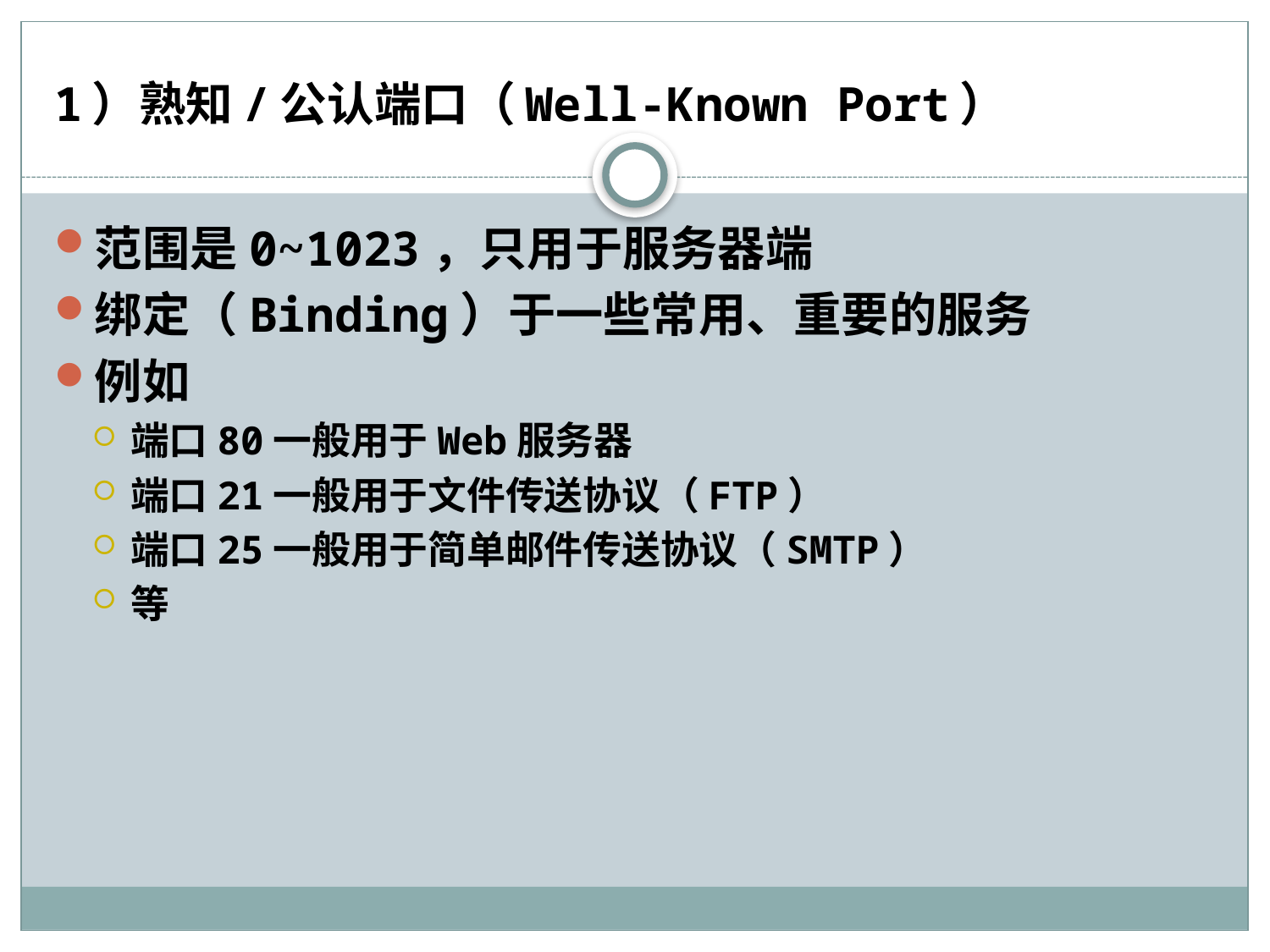

# 1）熟知/公认端口（Well-Known Port）
范围是0~1023，只用于服务器端
绑定（Binding）于一些常用、重要的服务
例如
端口80一般用于Web服务器
端口21一般用于文件传送协议（FTP）
端口25一般用于简单邮件传送协议（SMTP）
等